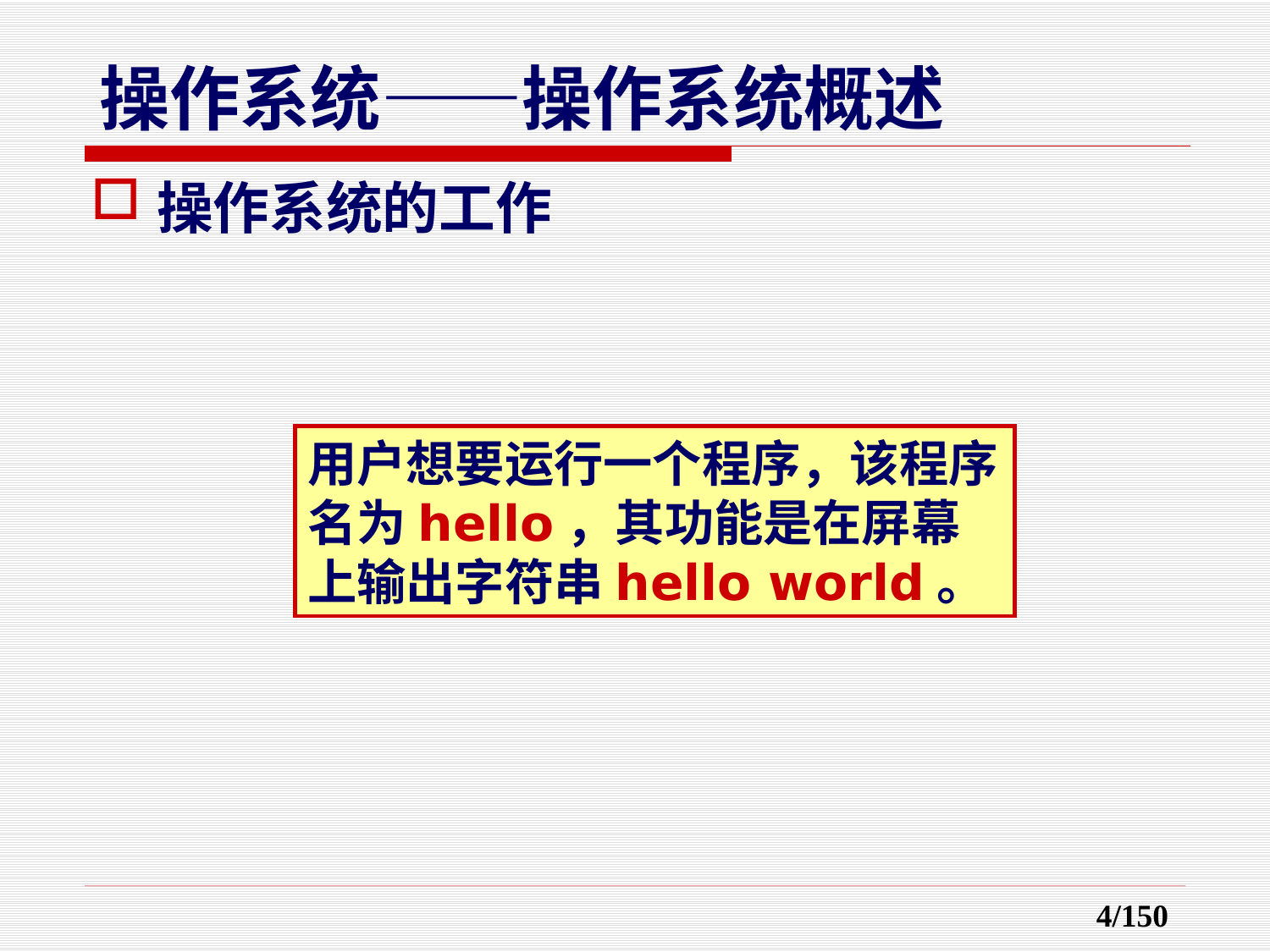

操作系统的工作
用户想要运行一个程序，该程序名为hello，其功能是在屏幕上输出字符串hello world。